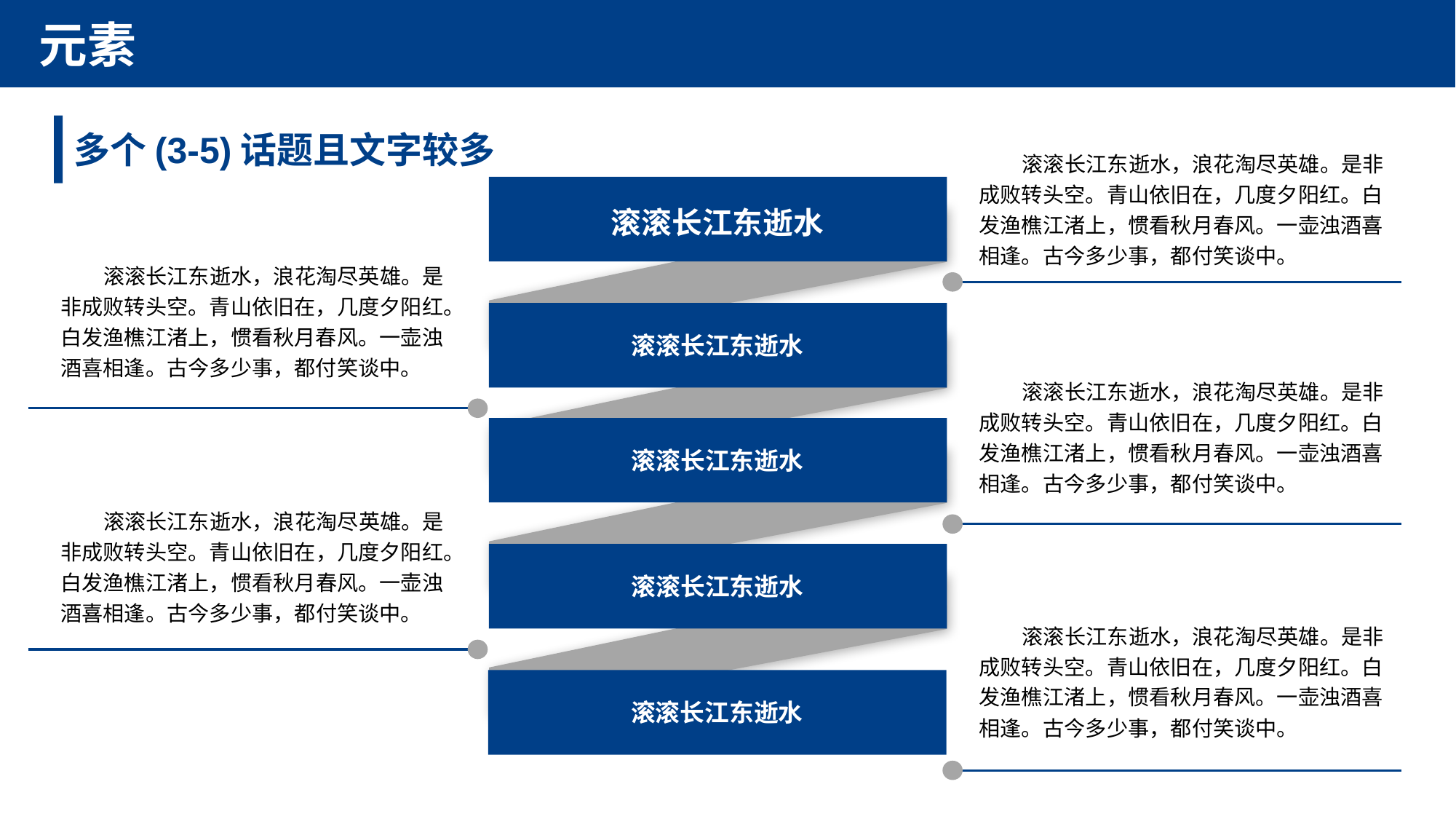

元素

多个(3-5)话题且文字较多
滚滚长江东逝水，浪花淘尽英雄。是非成败转头空。青山依旧在，几度夕阳红。白发渔樵江渚上，惯看秋月春风。一壶浊酒喜相逢。古今多少事，都付笑谈中。

滚滚长江东逝水

滚滚长江东逝水，浪花淘尽英雄。是非成败转头空。青山依旧在，几度夕阳红。白发渔樵江渚上，惯看秋月春风。一壶浊酒喜相逢。古今多少事，都付笑谈中。

滚滚长江东逝水

滚滚长江东逝水，浪花淘尽英雄。是非成败转头空。青山依旧在，几度夕阳红。白发渔樵江渚上，惯看秋月春风。一壶浊酒喜相逢。古今多少事，都付笑谈中。

滚滚长江东逝水

滚滚长江东逝水，浪花淘尽英雄。是非成败转头空。青山依旧在，几度夕阳红。白发渔樵江渚上，惯看秋月春风。一壶浊酒喜相逢。古今多少事，都付笑谈中。

滚滚长江东逝水

滚滚长江东逝水，浪花淘尽英雄。是非成败转头空。青山依旧在，几度夕阳红。白发渔樵江渚上，惯看秋月春风。一壶浊酒喜相逢。古今多少事，都付笑谈中。

滚滚长江东逝水